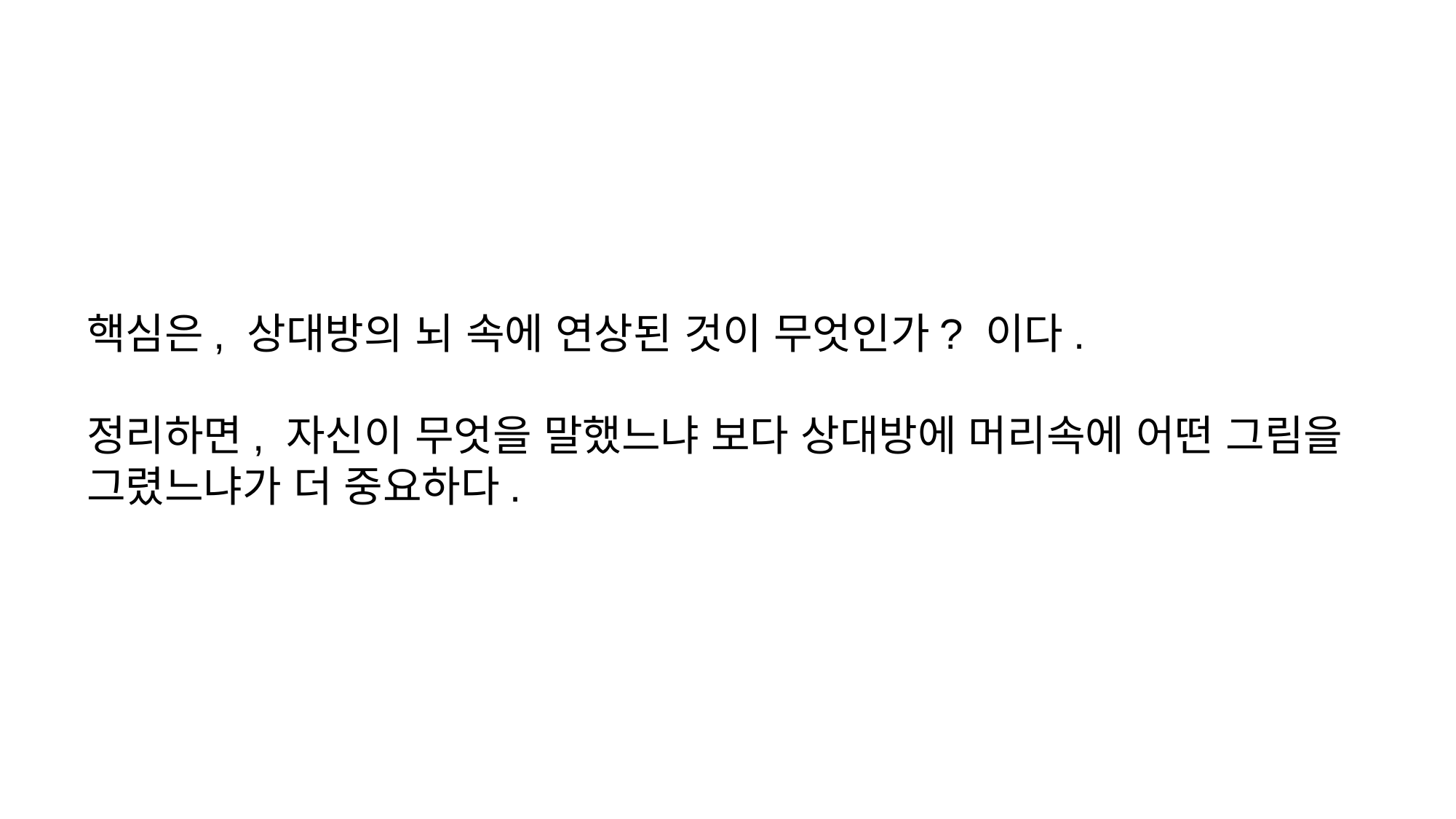

핵심은, 상대방의 뇌 속에 연상된 것이 무엇인가? 이다.

정리하면, 자신이 무엇을 말했느냐 보다 상대방에 머리속에 어떤 그림을 그렸느냐가 더 중요하다.